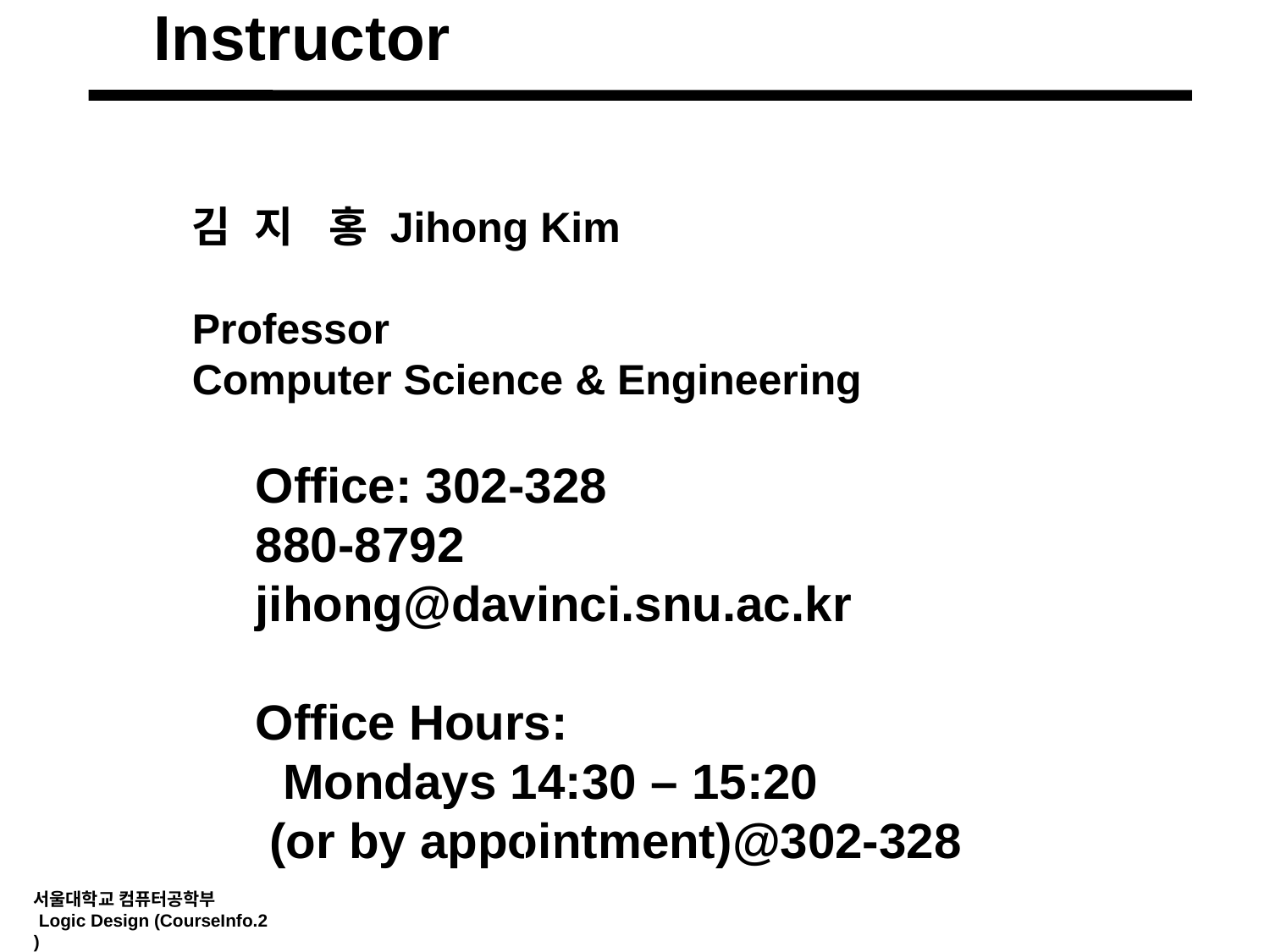

Instructor

김  지   홍 Jihong Kim

Professor
Computer Science & Engineering

Office: 302-328
880-8792
jihong@davinci.snu.ac.kr

Office Hours:
  Mondays 14:30 – 15:20
 (or by appointment)@302-328

서울대학교 컴퓨터공학부
 Logic Design (CourseInfo.2)